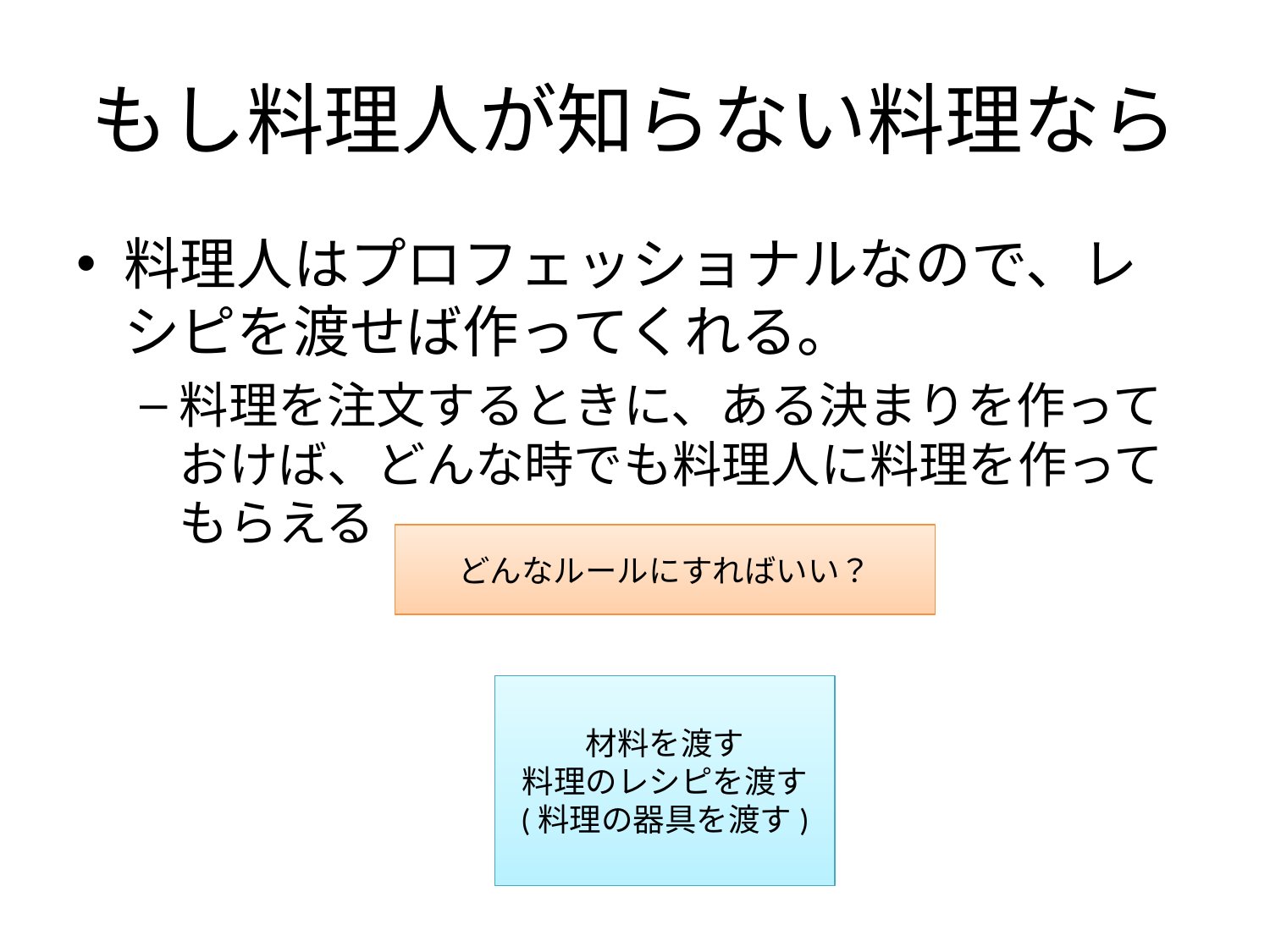

# もし料理人が知らない料理なら
料理人はプロフェッショナルなので、レシピを渡せば作ってくれる。
料理を注文するときに、ある決まりを作っておけば、どんな時でも料理人に料理を作ってもらえる
どんなルールにすればいい？
材料を渡す
料理のレシピを渡す
(料理の器具を渡す)